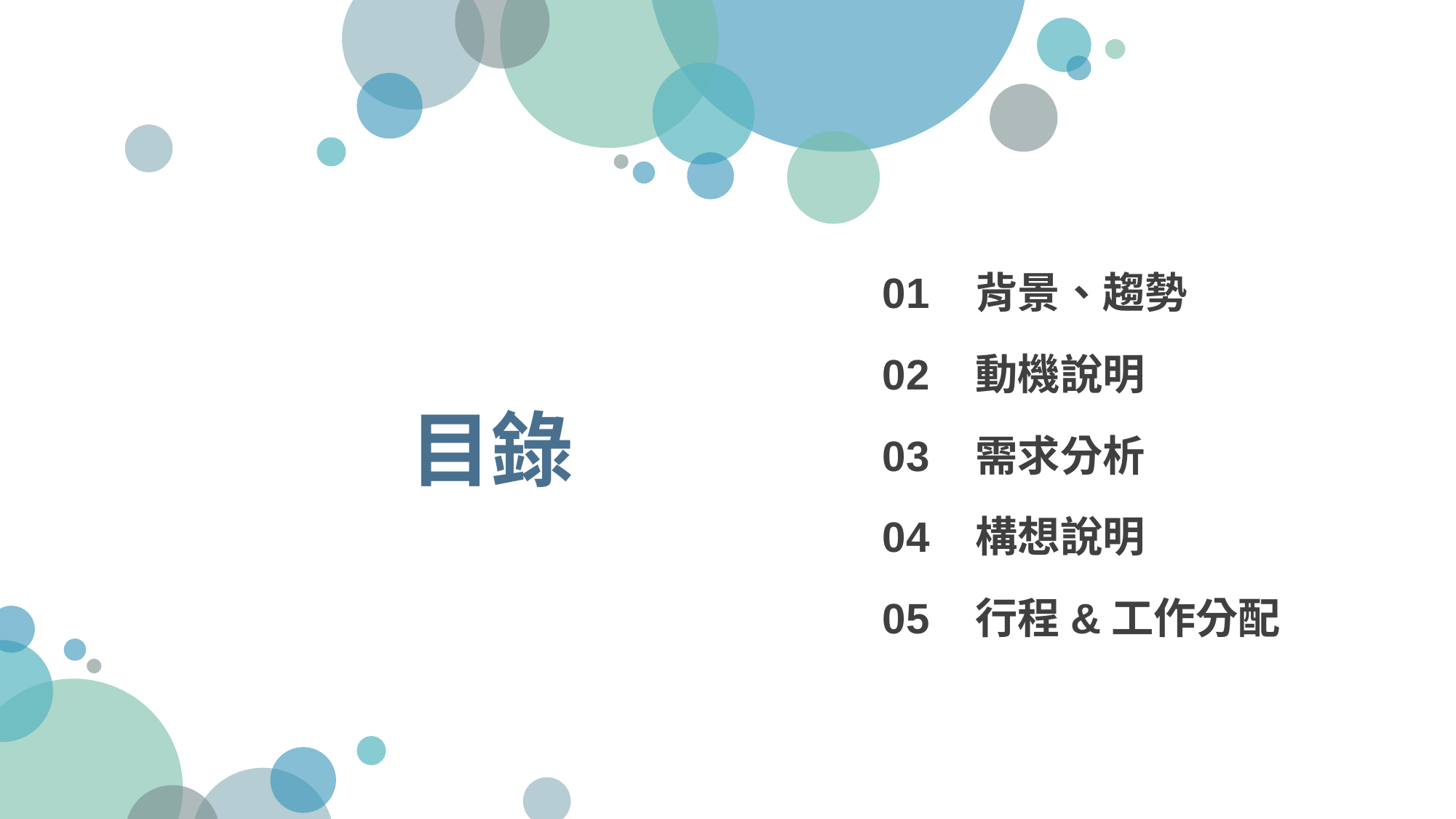

01   背景、趨勢
02   動機說明
03   需求分析
04   構想說明
05   行程&工作分配
目錄